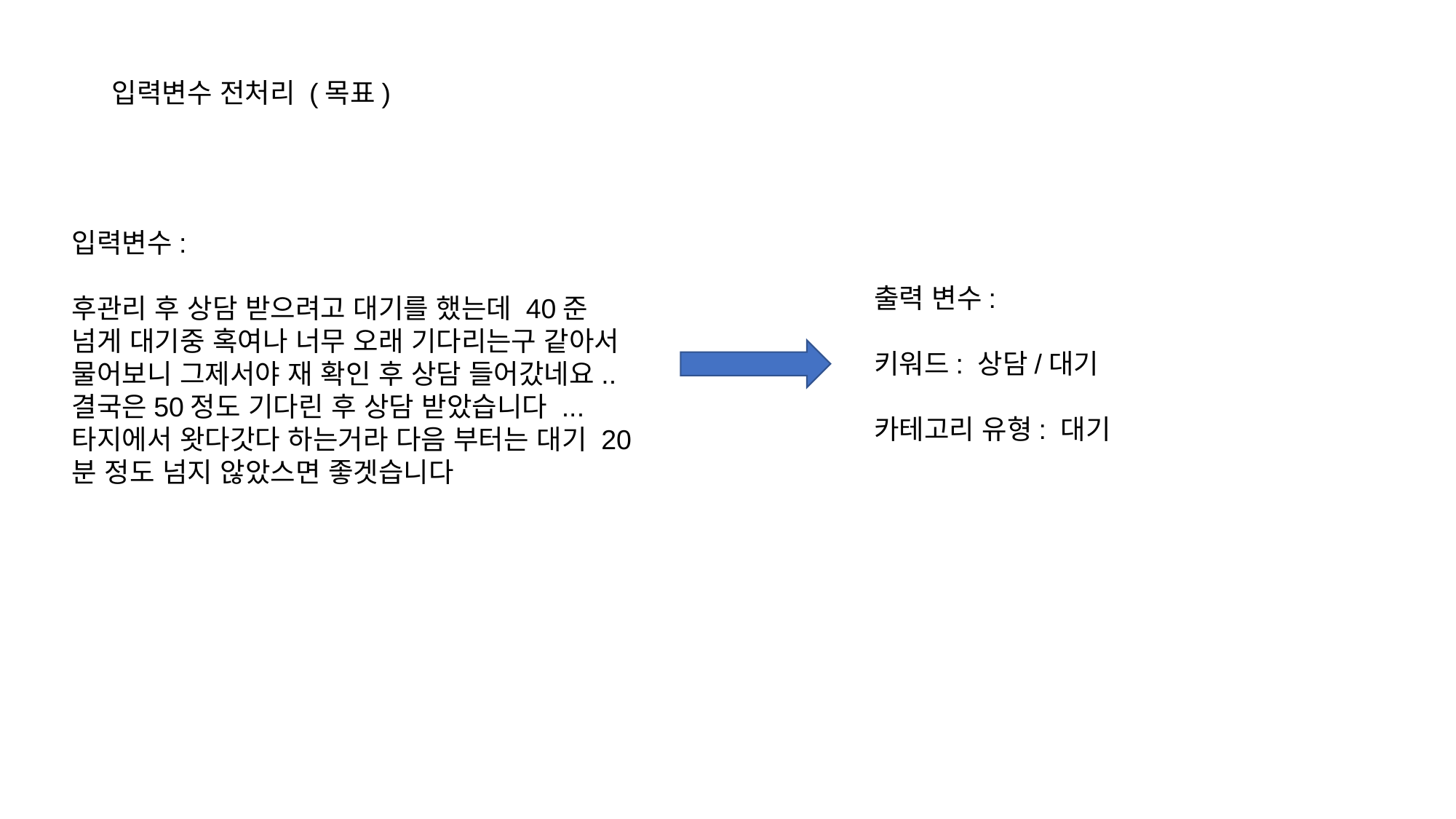

입력변수 전처리 (목표)
입력변수:

후관리 후 상담 받으려고 대기를 했는데 40준 넘게 대기중 혹여나 너무 오래 기다리는구 같아서 물어보니 그제서야 재 확인 후 상담 들어갔네요.. 결국은50정도 기다린 후 상담 받았습니다 ... 타지에서 왓다갓다 하는거라 다음 부터는 대기 20분 정도 넘지 않았스면 좋겟습니다
출력 변수:

키워드: 상담/대기

카테고리 유형: 대기